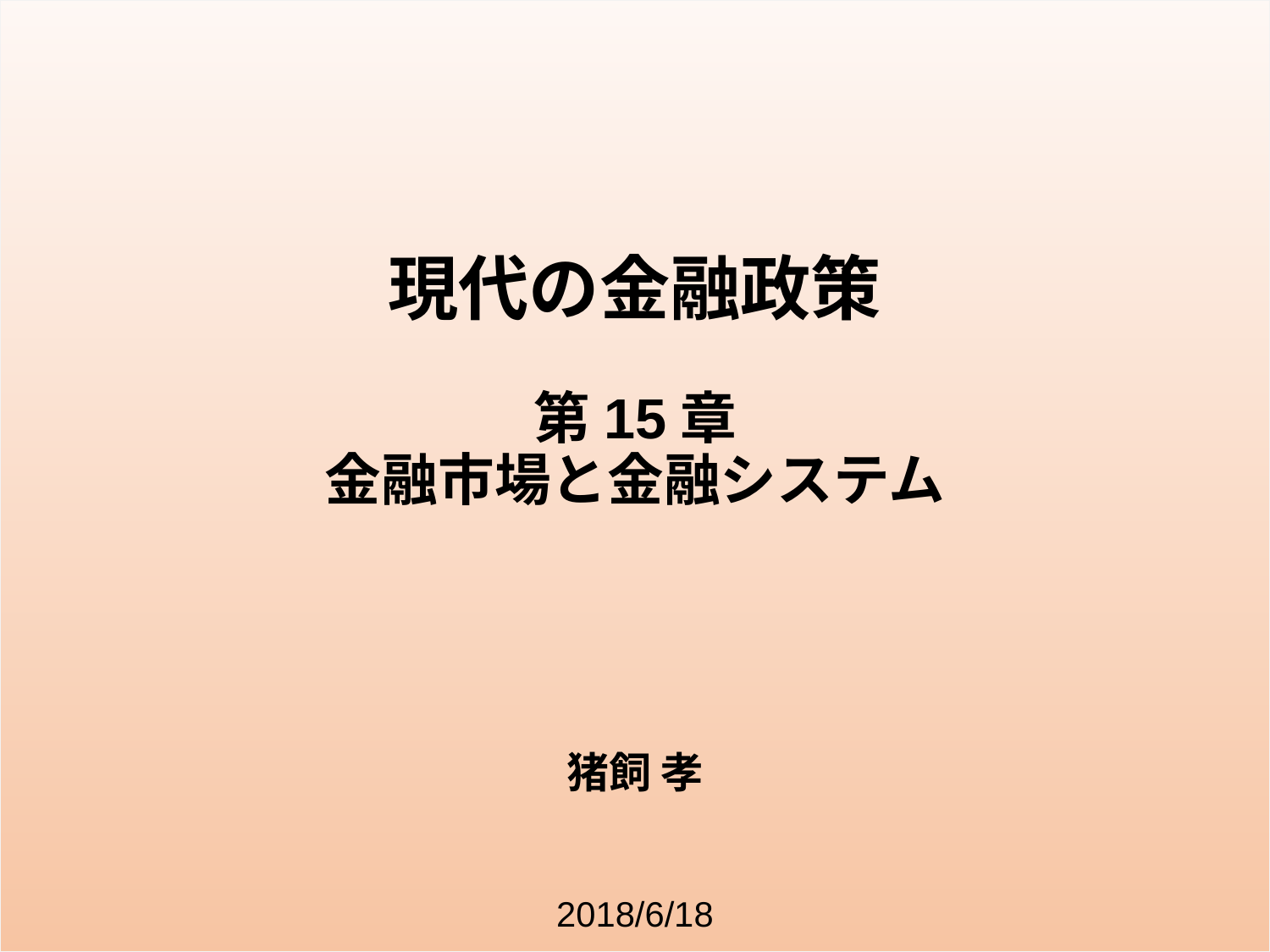

# 現代の金融政策 第15章 金融市場と金融システム

猪飼 孝
2018/6/18